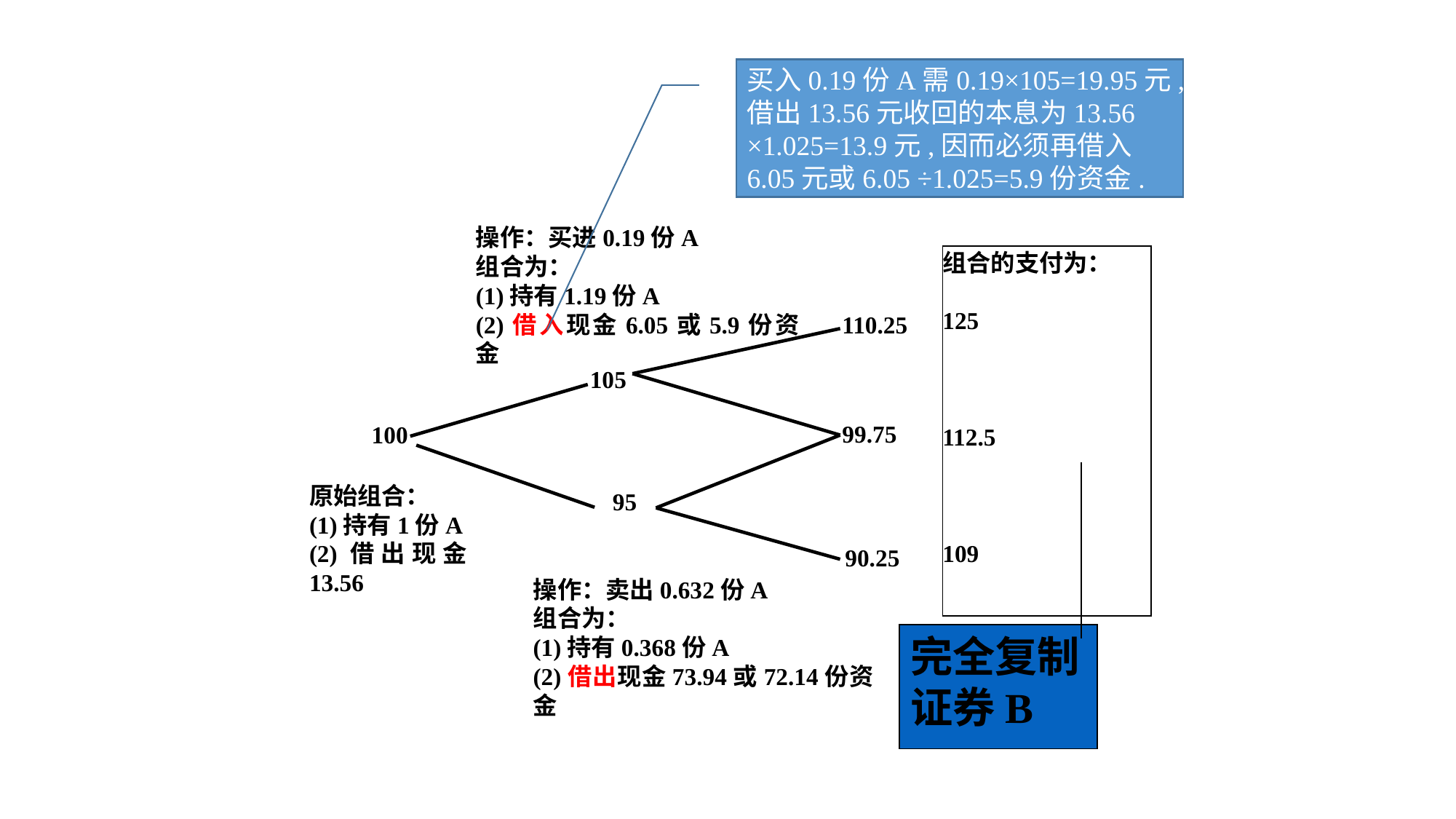

买入0.19份A需0.19×105=19.95元,借出13.56元收回的本息为13.56 ×1.025=13.9元,因而必须再借入6.05元或6.05 ÷1.025=5.9份资金.
不确定状态下的
无套利定价原理的应用
操作：买进0.19份A
组合为：
(1)持有1.19份A
(2)借入现金6.05或5.9份资金
组合的支付为：

125

112.5

109
110.25

105

99.75
100

原始组合：
(1)持有1份A
(2)借出现金13.56
95

90.25
操作：卖出0.632份A
组合为：
(1)持有0.368份A
(2)借出现金73.94或72.14份资金
完全复制证券B